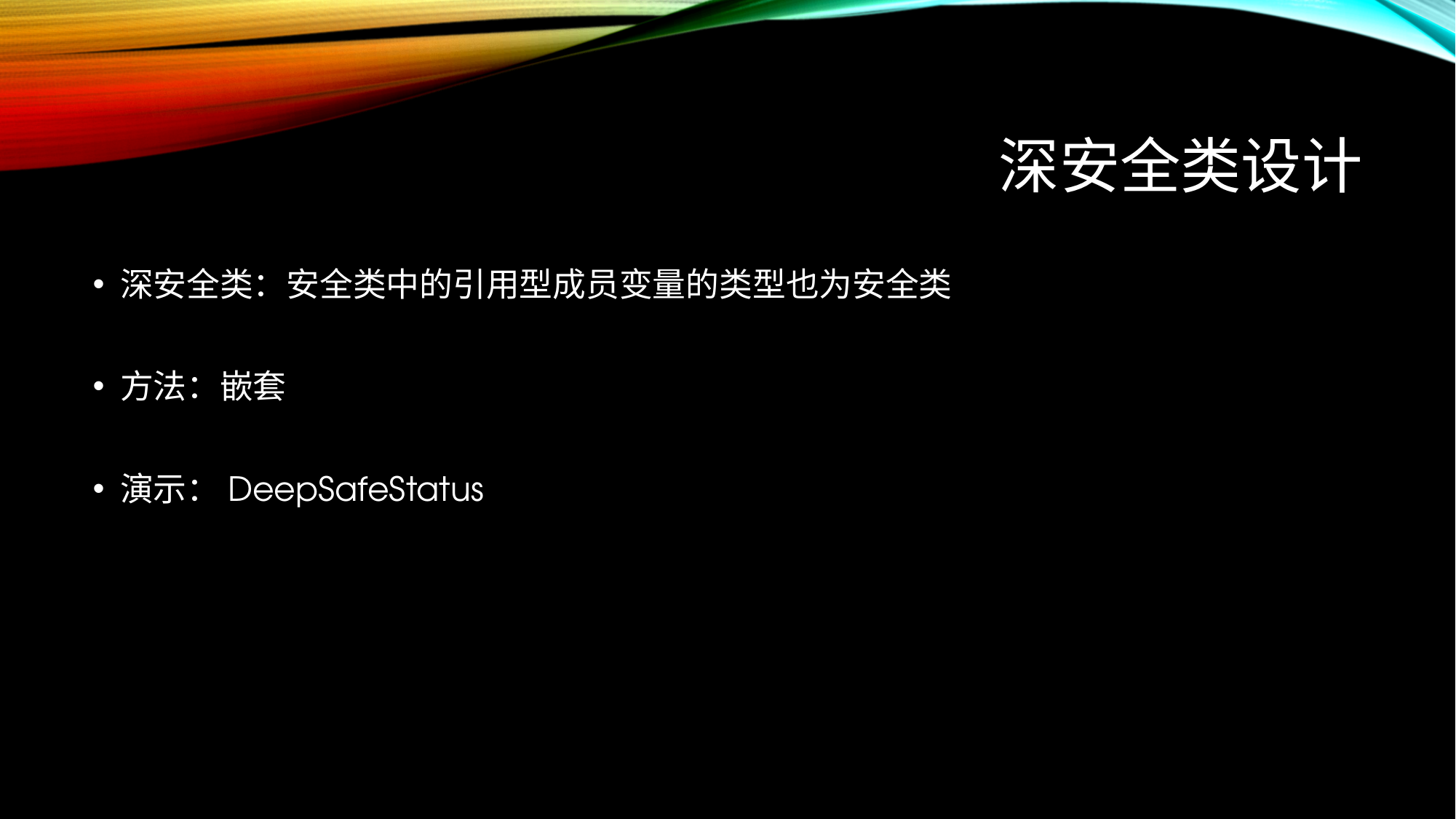

# 深安全类设计
深安全类：安全类中的引用型成员变量的类型也为安全类

方法：嵌套

演示：DeepSafeStatus